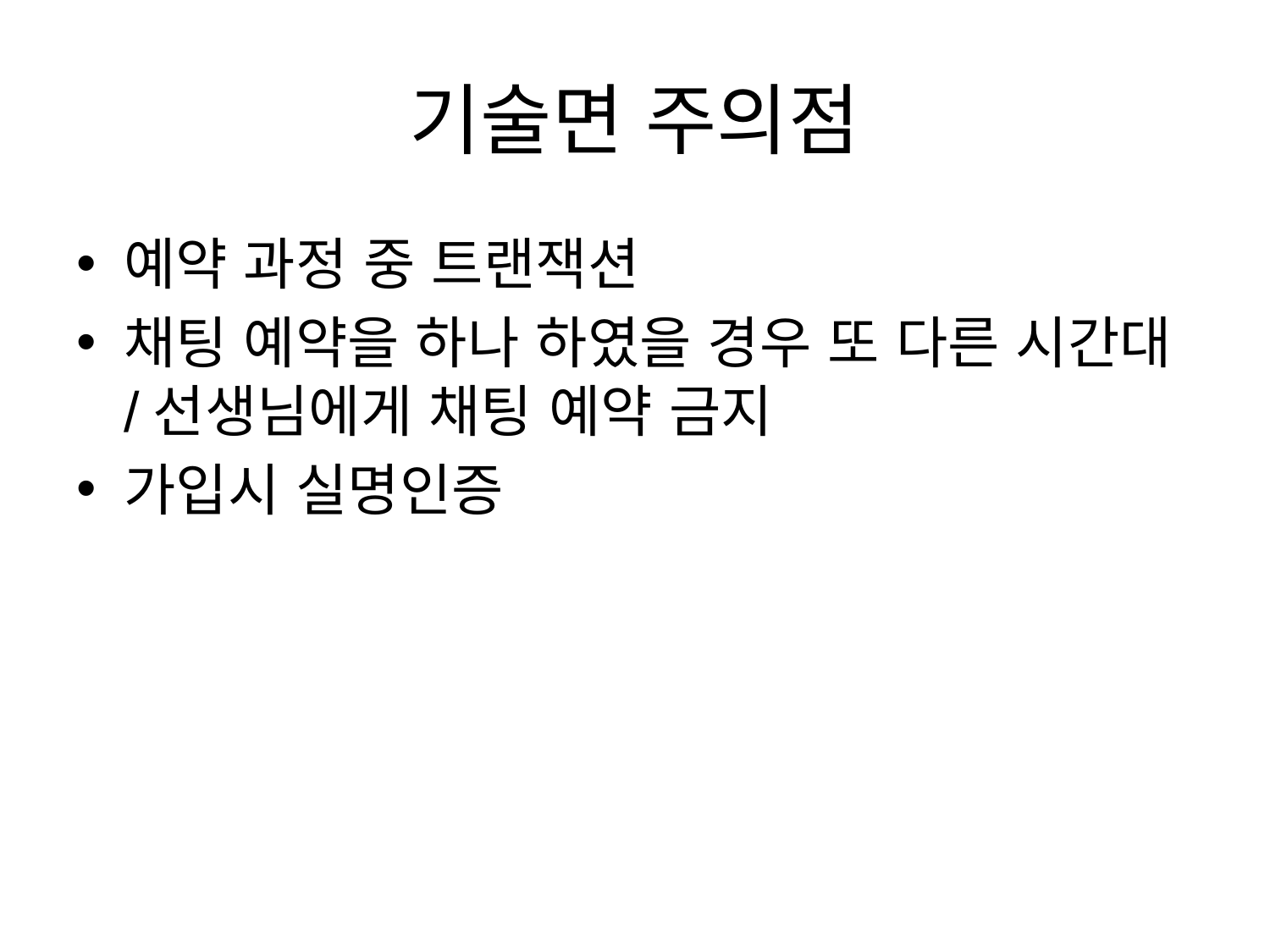

# 기술면 주의점
예약 과정 중 트랜잭션
채팅 예약을 하나 하였을 경우 또 다른 시간대/선생님에게 채팅 예약 금지
가입시 실명인증